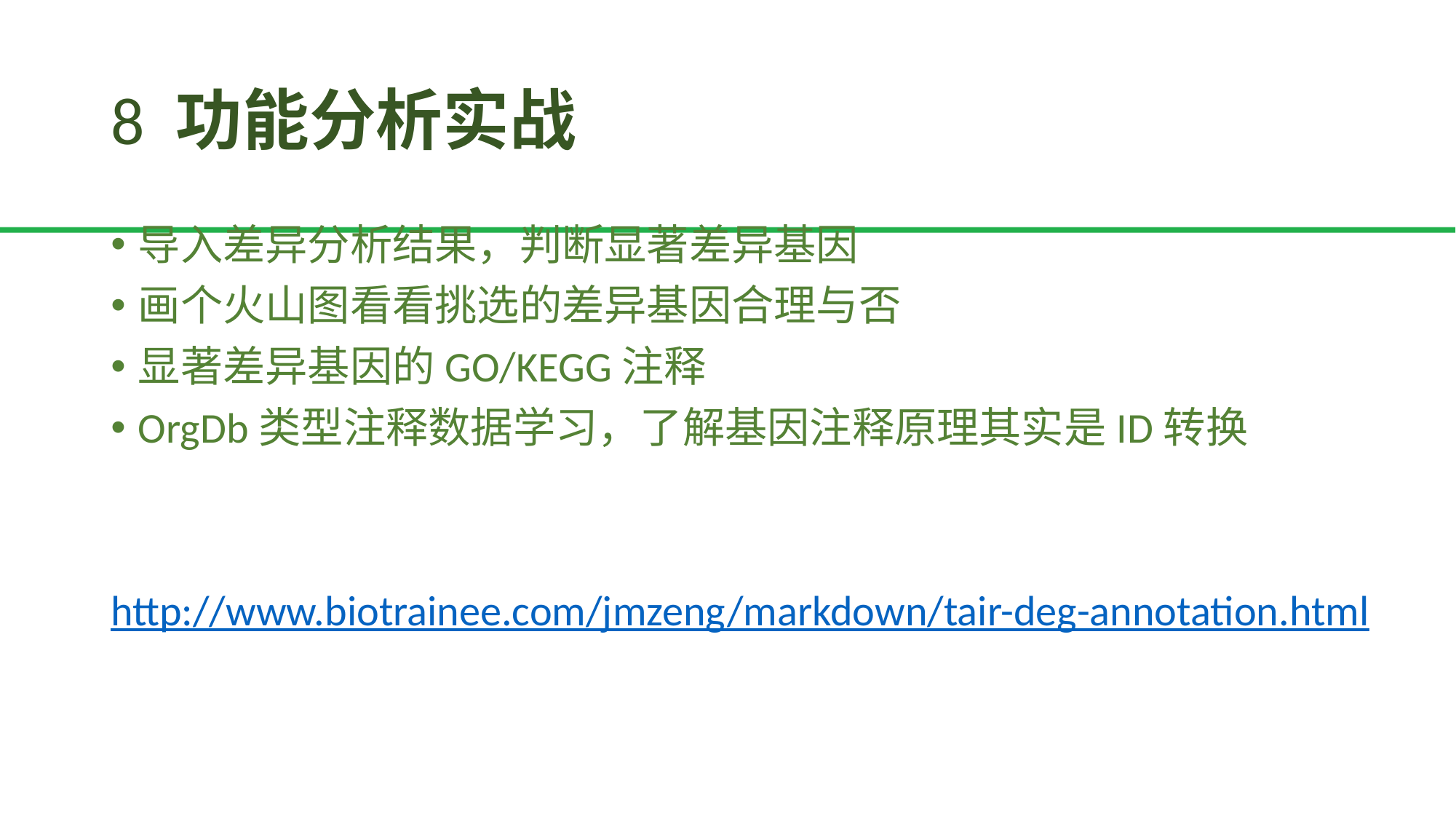

# 8 功能分析实战
导入差异分析结果，判断显著差异基因
画个火山图看看挑选的差异基因合理与否
显著差异基因的GO/KEGG注释
OrgDb类型注释数据学习，了解基因注释原理其实是ID转换

http://www.biotrainee.com/jmzeng/markdown/tair-deg-annotation.html